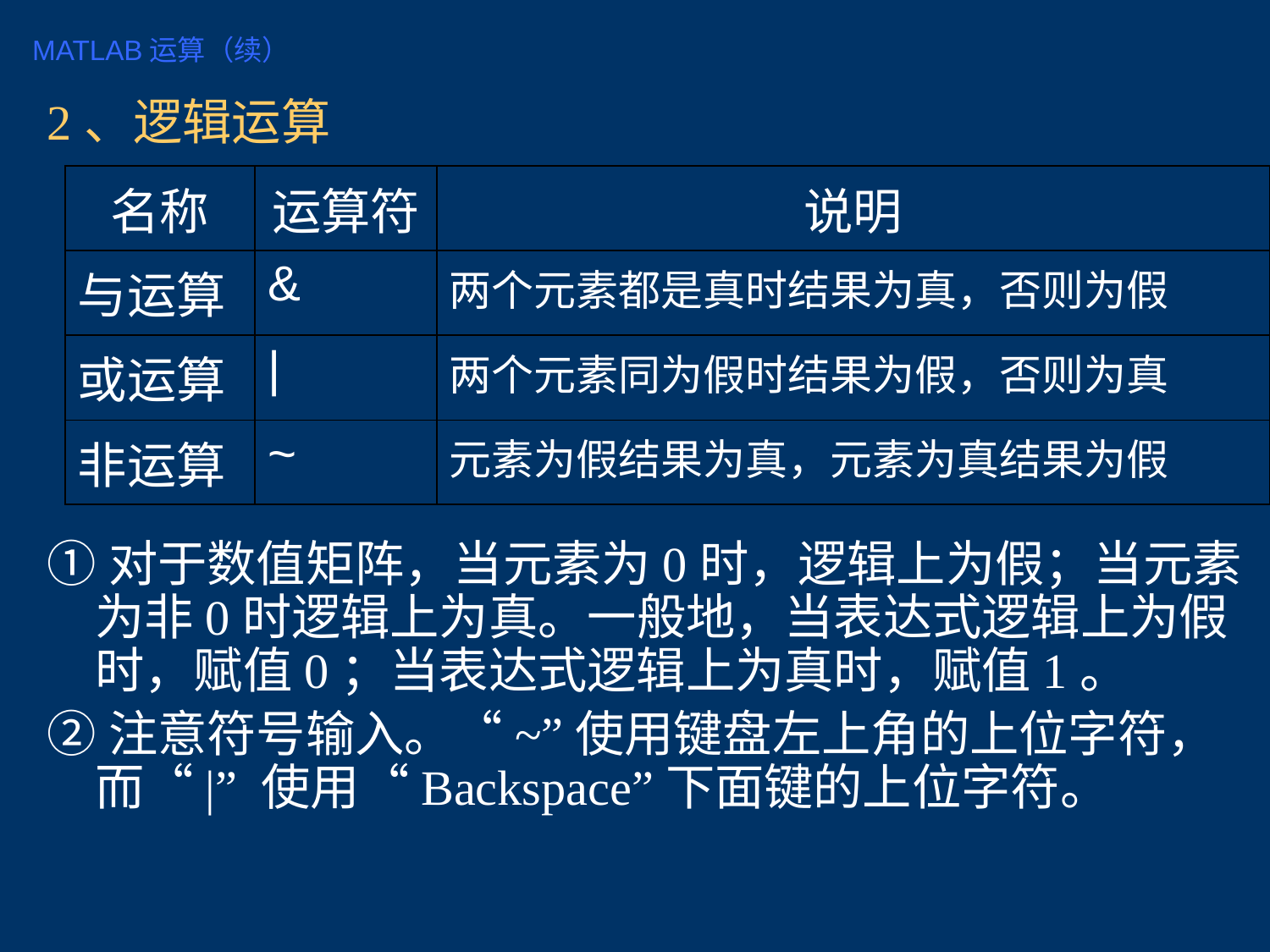

# MATLAB运算（续）
2、逻辑运算

①对于数值矩阵，当元素为0时，逻辑上为假；当元素为非0时逻辑上为真。一般地，当表达式逻辑上为假时，赋值0；当表达式逻辑上为真时，赋值1。
②注意符号输入。“~”使用键盘左上角的上位字符，而“|” 使用“Backspace”下面键的上位字符。

| 名称 | 运算符 | 说明 |
| --- | --- | --- |
| 与运算 | & | 两个元素都是真时结果为真，否则为假 |
| 或运算 | | | 两个元素同为假时结果为假，否则为真 |
| 非运算 | ~ | 元素为假结果为真，元素为真结果为假 |